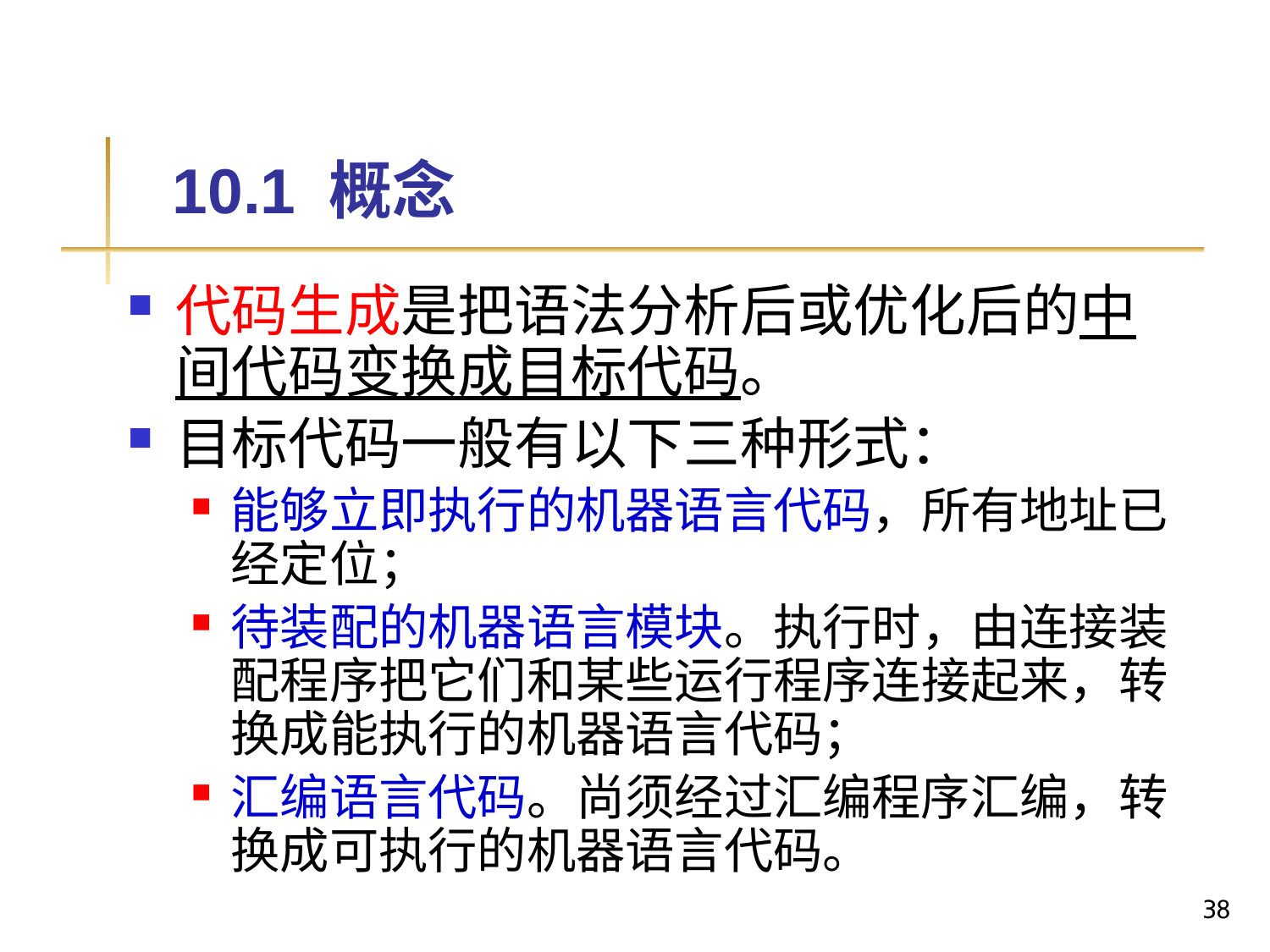

# 10.1 概念
代码生成是把语法分析后或优化后的中间代码变换成目标代码。
目标代码一般有以下三种形式：
能够立即执行的机器语言代码，所有地址已经定位；
待装配的机器语言模块。执行时，由连接装配程序把它们和某些运行程序连接起来，转换成能执行的机器语言代码；
汇编语言代码。尚须经过汇编程序汇编，转换成可执行的机器语言代码。
38